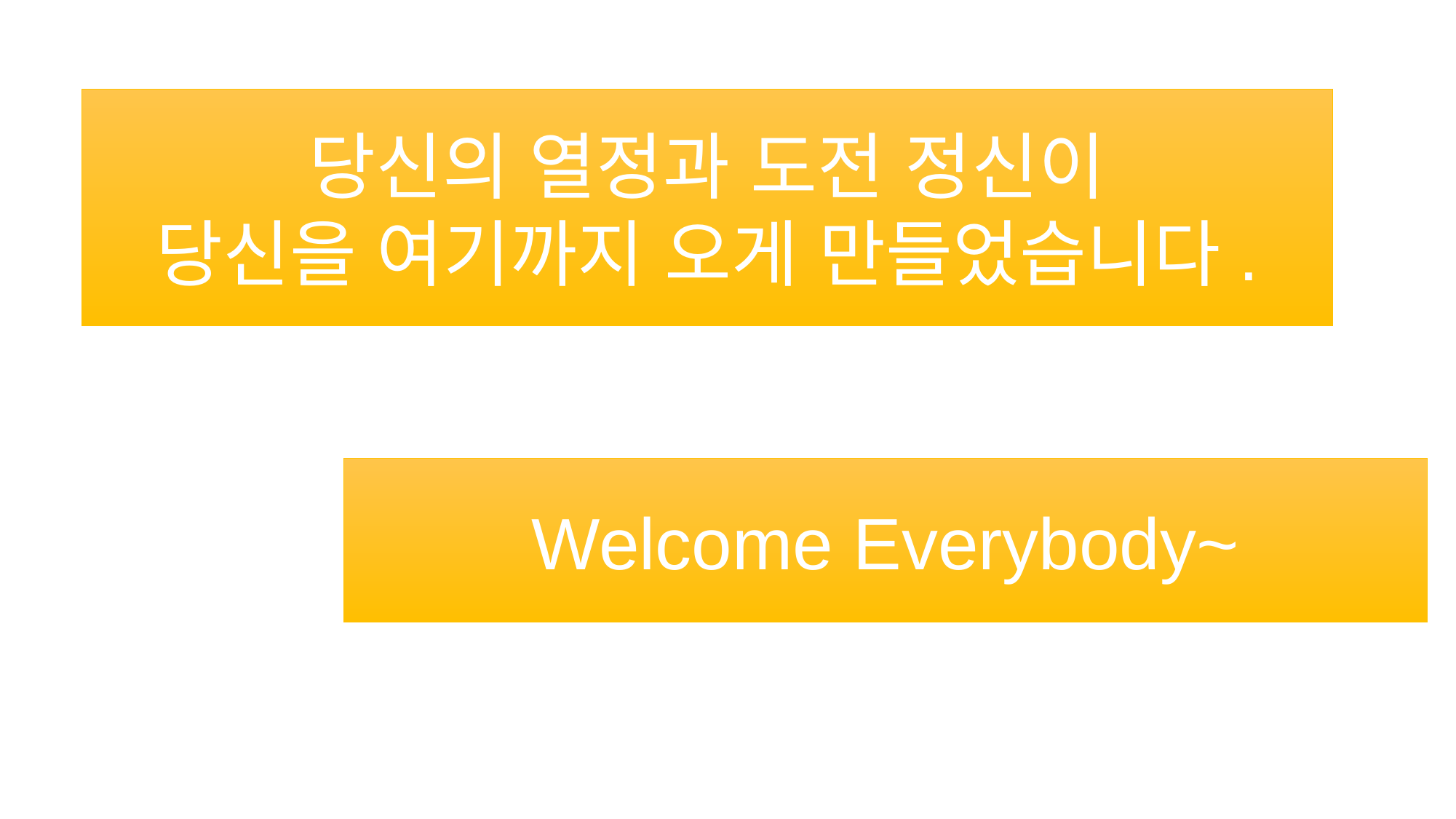

당신의 열정과 도전 정신이
당신을 여기까지 오게 만들었습니다.
Welcome Everybody~